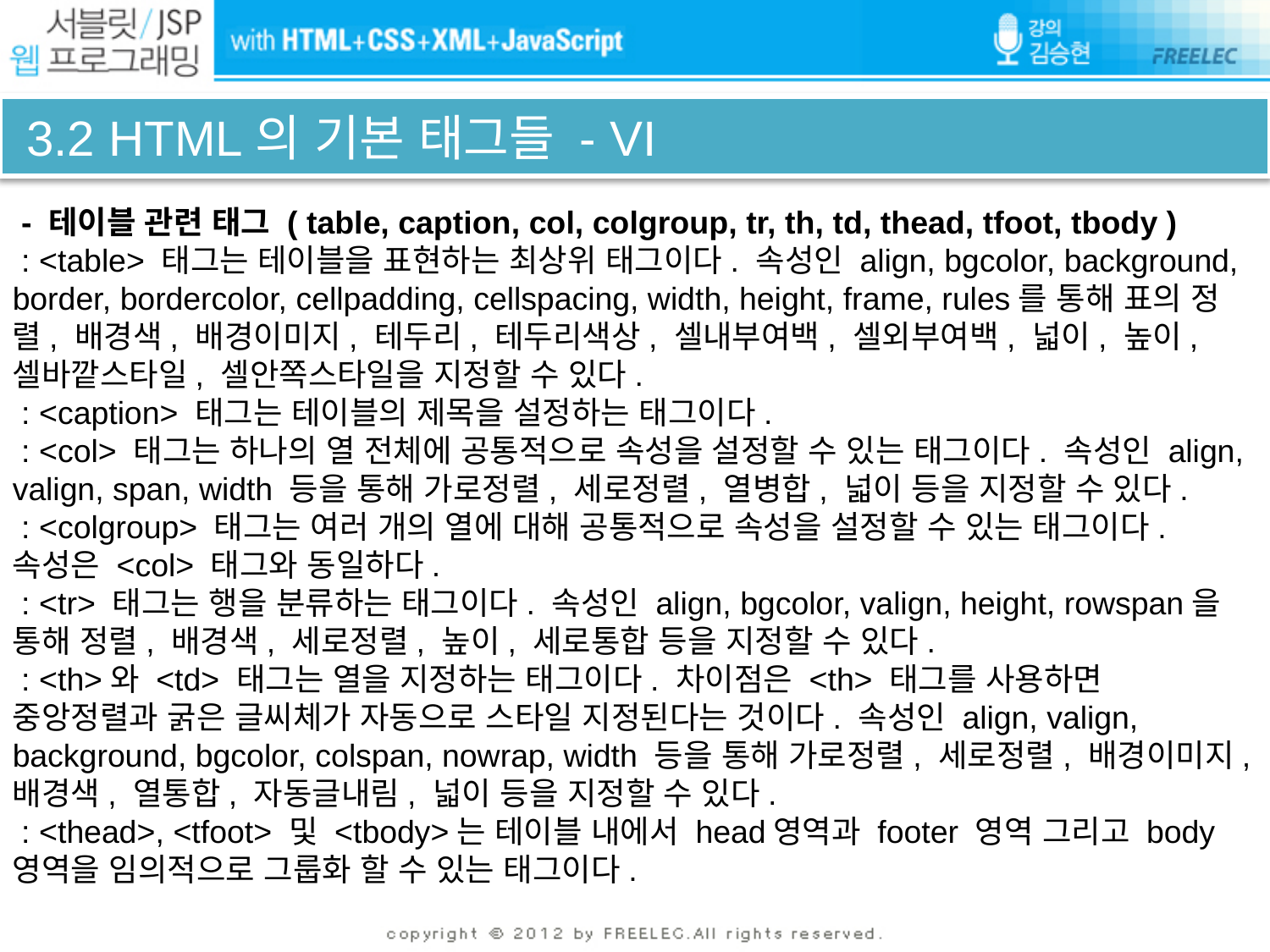

# 3.2 HTML의 기본 태그들 - VI
 - 테이블 관련 태그 ( table, caption, col, colgroup, tr, th, td, thead, tfoot, tbody )
 : <table> 태그는 테이블을 표현하는 최상위 태그이다. 속성인 align, bgcolor, background, border, bordercolor, cellpadding, cellspacing, width, height, frame, rules를 통해 표의 정렬, 배경색, 배경이미지, 테두리, 테두리색상, 셀내부여백, 셀외부여백, 넓이, 높이, 셀바깥스타일, 셀안쪽스타일을 지정할 수 있다.
 : <caption> 태그는 테이블의 제목을 설정하는 태그이다.
 : <col> 태그는 하나의 열 전체에 공통적으로 속성을 설정할 수 있는 태그이다. 속성인 align, valign, span, width 등을 통해 가로정렬, 세로정렬, 열병합, 넓이 등을 지정할 수 있다.
 : <colgroup> 태그는 여러 개의 열에 대해 공통적으로 속성을 설정할 수 있는 태그이다. 속성은 <col> 태그와 동일하다.
 : <tr> 태그는 행을 분류하는 태그이다. 속성인 align, bgcolor, valign, height, rowspan을 통해 정렬, 배경색, 세로정렬, 높이, 세로통합 등을 지정할 수 있다.
 : <th>와 <td> 태그는 열을 지정하는 태그이다. 차이점은 <th> 태그를 사용하면 중앙정렬과 굵은 글씨체가 자동으로 스타일 지정된다는 것이다. 속성인 align, valign, background, bgcolor, colspan, nowrap, width 등을 통해 가로정렬, 세로정렬, 배경이미지, 배경색, 열통합, 자동글내림, 넓이 등을 지정할 수 있다.
 : <thead>, <tfoot> 및 <tbody>는 테이블 내에서 head영역과 footer 영역 그리고 body 영역을 임의적으로 그룹화 할 수 있는 태그이다.